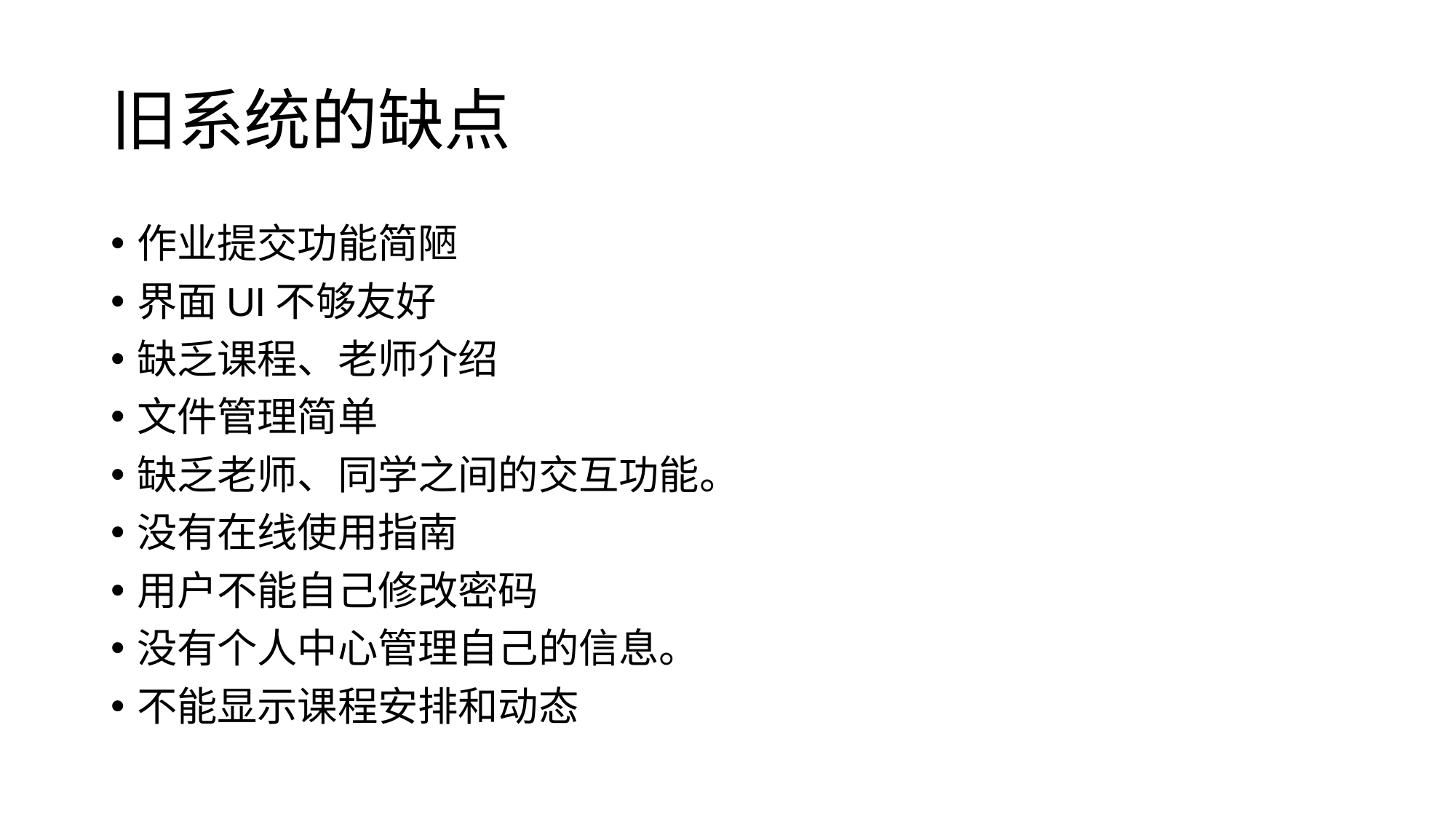

# 旧系统的缺点
作业提交功能简陋
界面UI不够友好
缺乏课程、老师介绍
文件管理简单
缺乏老师、同学之间的交互功能。
没有在线使用指南
用户不能自己修改密码
没有个人中心管理自己的信息。
不能显示课程安排和动态